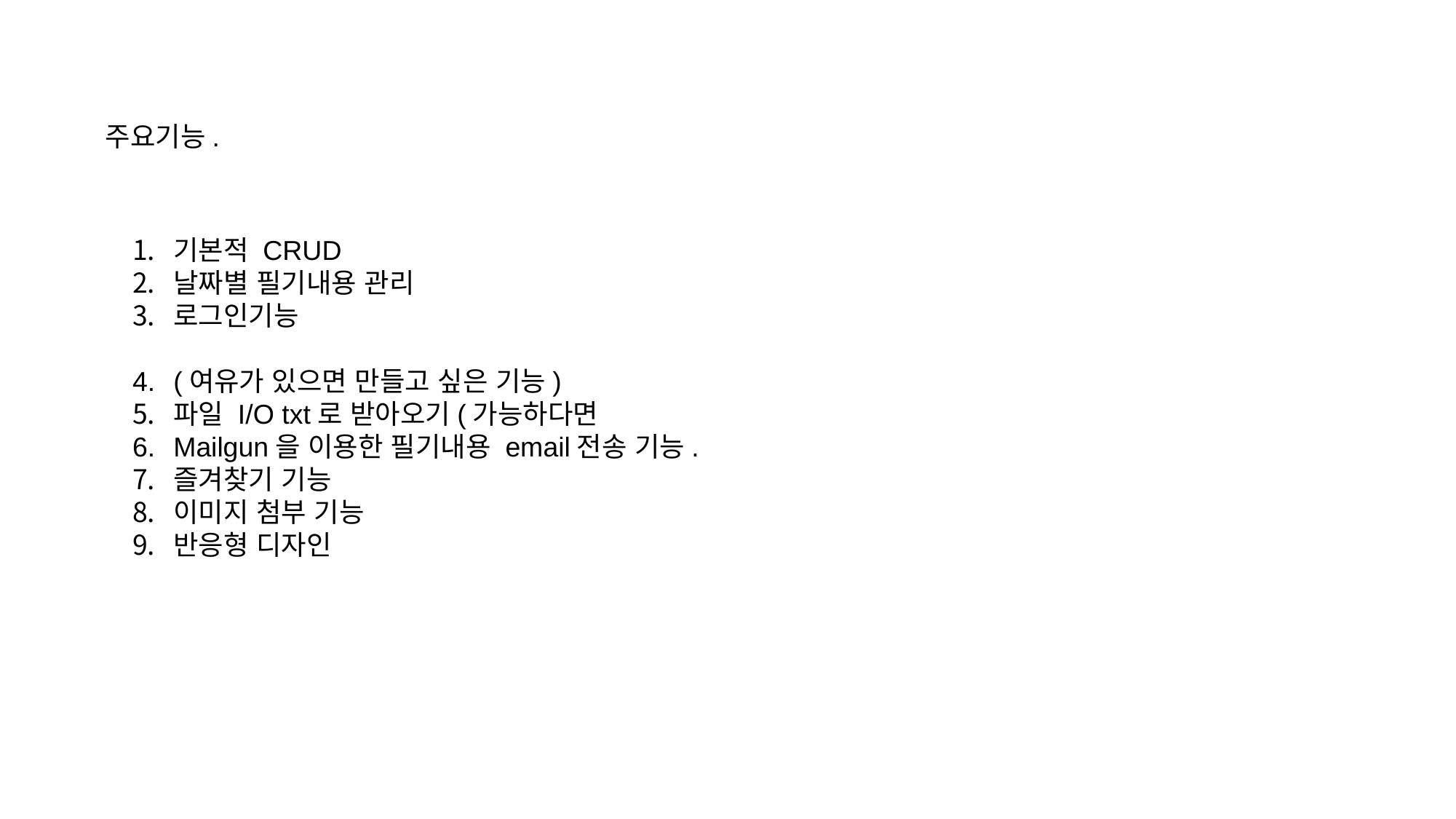

주요기능.
기본적 CRUD
날짜별 필기내용 관리
로그인기능

(여유가 있으면 만들고 싶은 기능)
파일 I/O txt로 받아오기(가능하다면
Mailgun을 이용한 필기내용 email전송 기능.
즐겨찾기 기능
이미지 첨부 기능
반응형 디자인